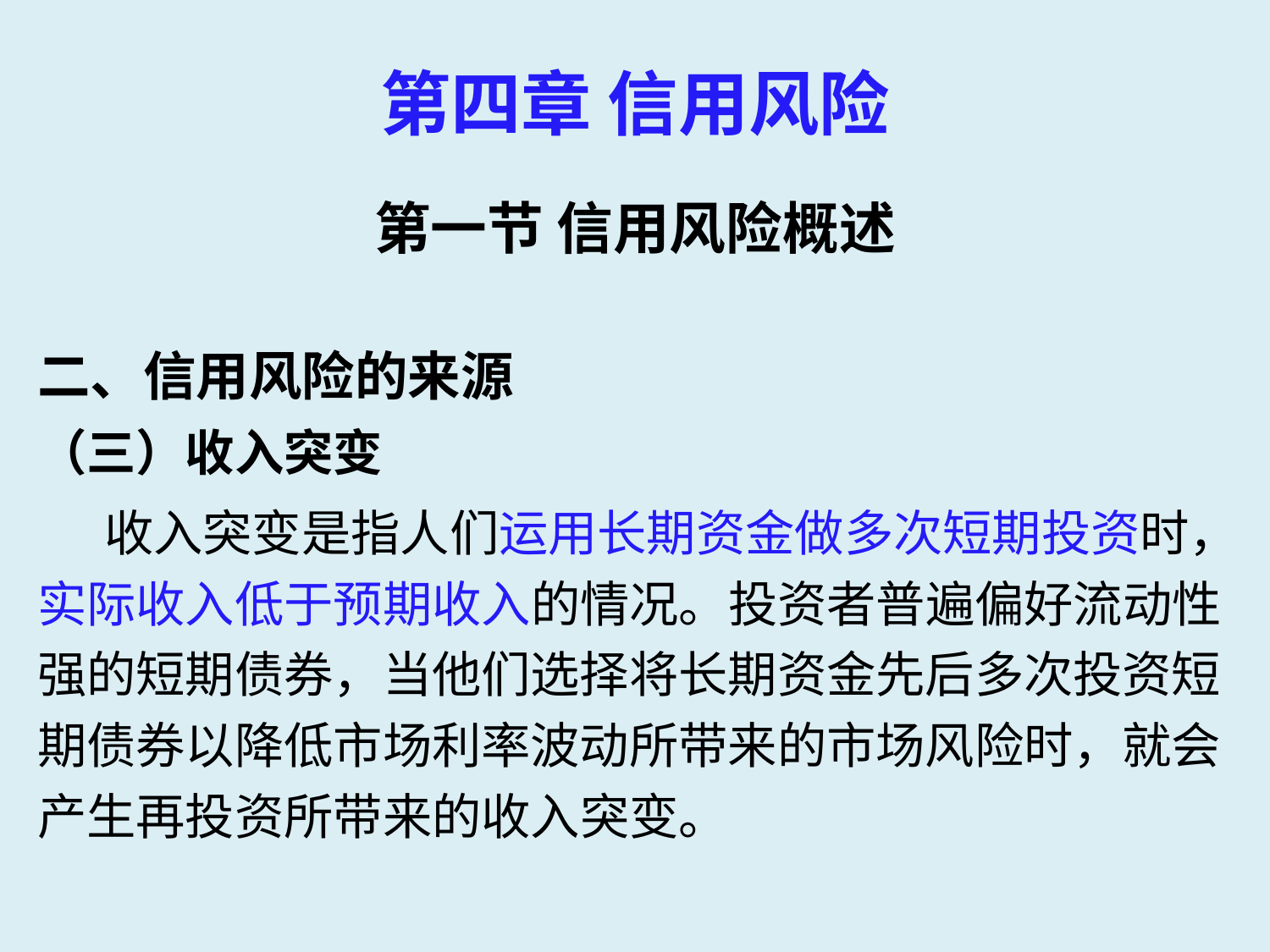

# 第四章 信用风险
第一节 信用风险概述

二、信用风险的来源
（三）收入突变
     收入突变是指人们运用长期资金做多次短期投资时，实际收入低于预期收入的情况。投资者普遍偏好流动性强的短期债券，当他们选择将长期资金先后多次投资短期债券以降低市场利率波动所带来的市场风险时，就会产生再投资所带来的收入突变。